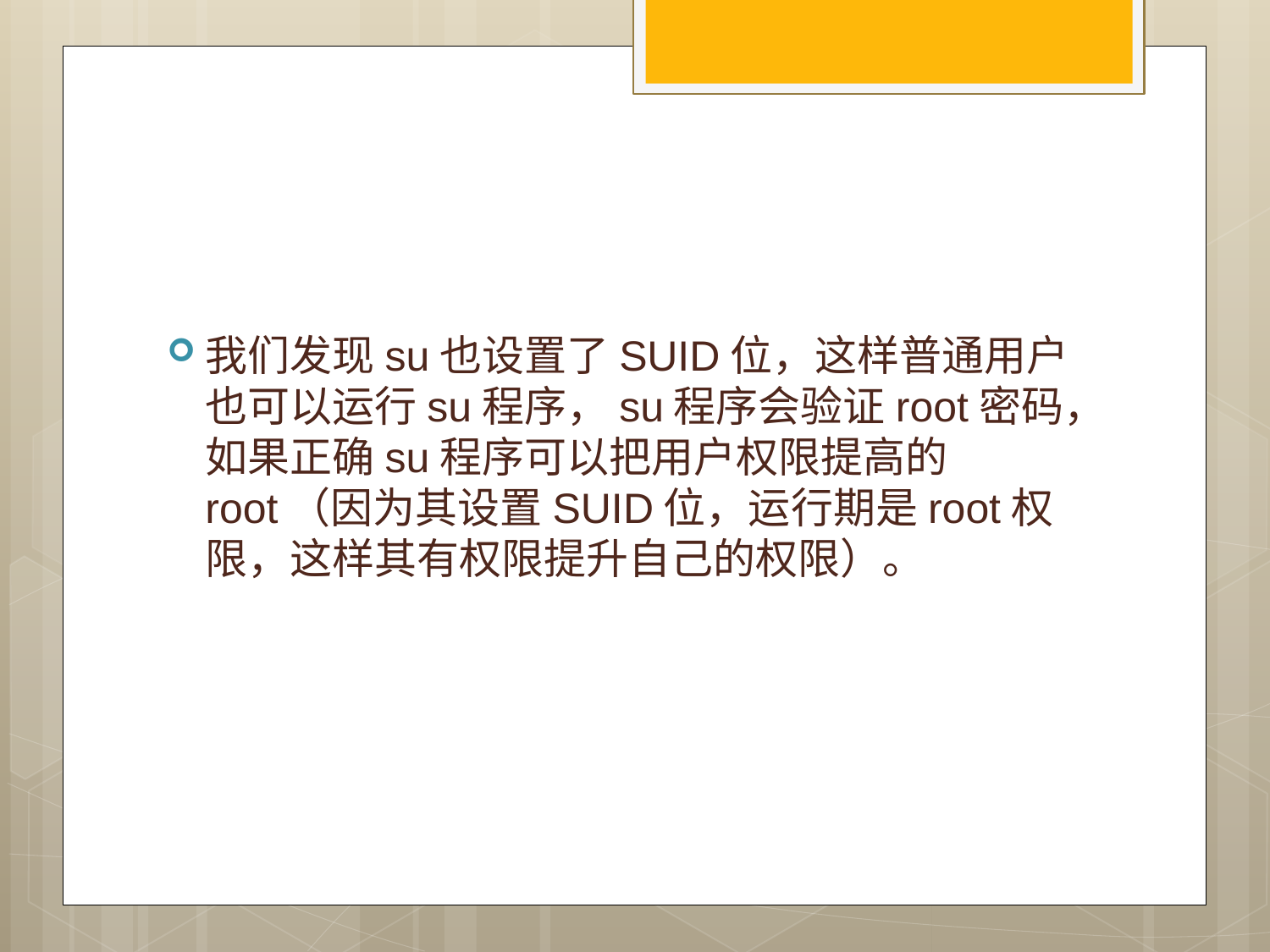

#
我们发现su也设置了SUID位，这样普通用户也可以运行su程序，su程序会验证root密码，如果正确su程序可以把用户权限提高的root（因为其设置SUID位，运行期是root权限，这样其有权限提升自己的权限）。